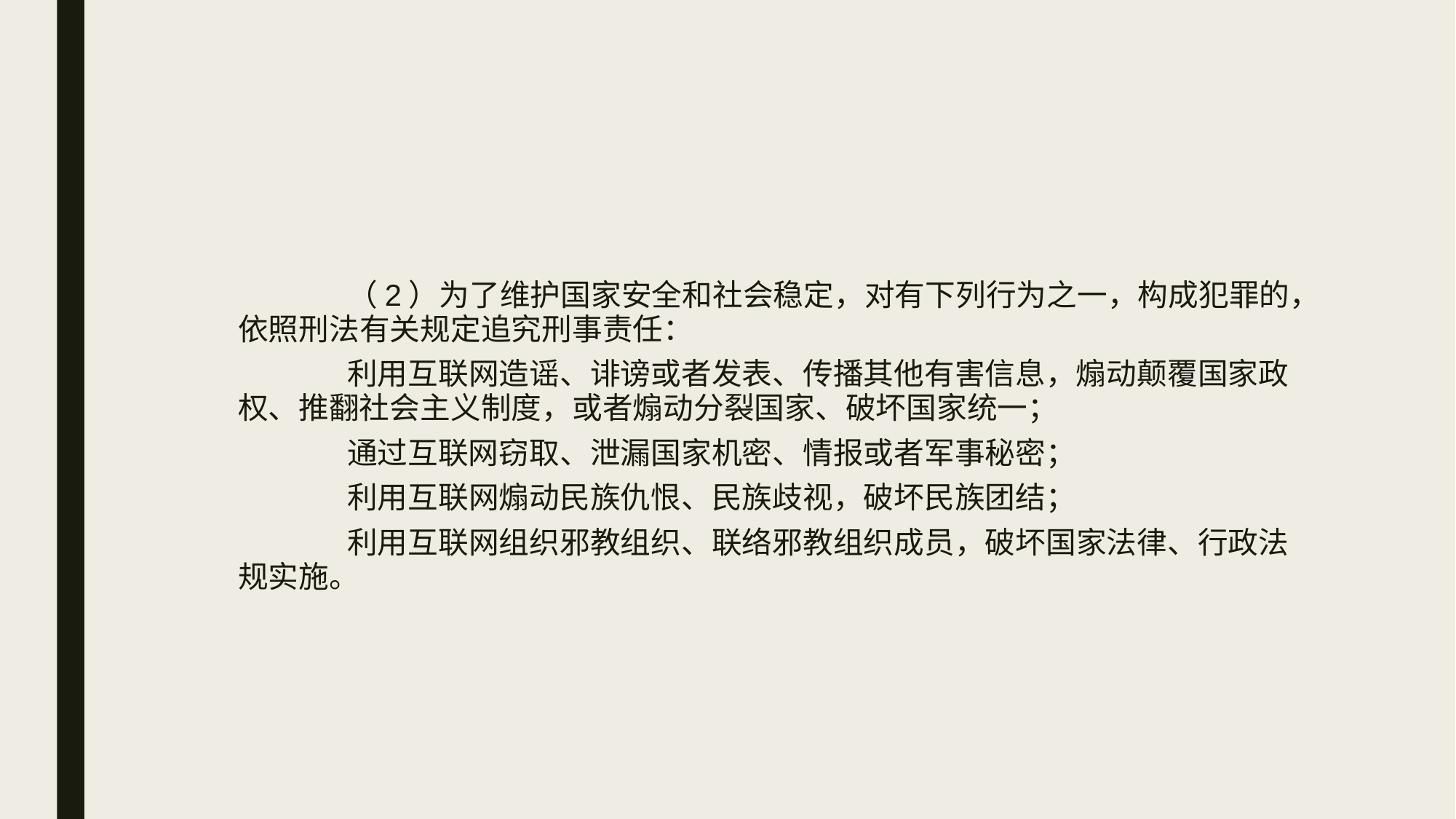

#
	（2）为了维护国家安全和社会稳定，对有下列行为之一，构成犯罪的，依照刑法有关规定追究刑事责任：
	利用互联网造谣、诽谤或者发表、传播其他有害信息，煽动颠覆国家政权、推翻社会主义制度，或者煽动分裂国家、破坏国家统一；
	通过互联网窃取、泄漏国家机密、情报或者军事秘密；
	利用互联网煽动民族仇恨、民族歧视，破坏民族团结；
	利用互联网组织邪教组织、联络邪教组织成员，破坏国家法律、行政法规实施。